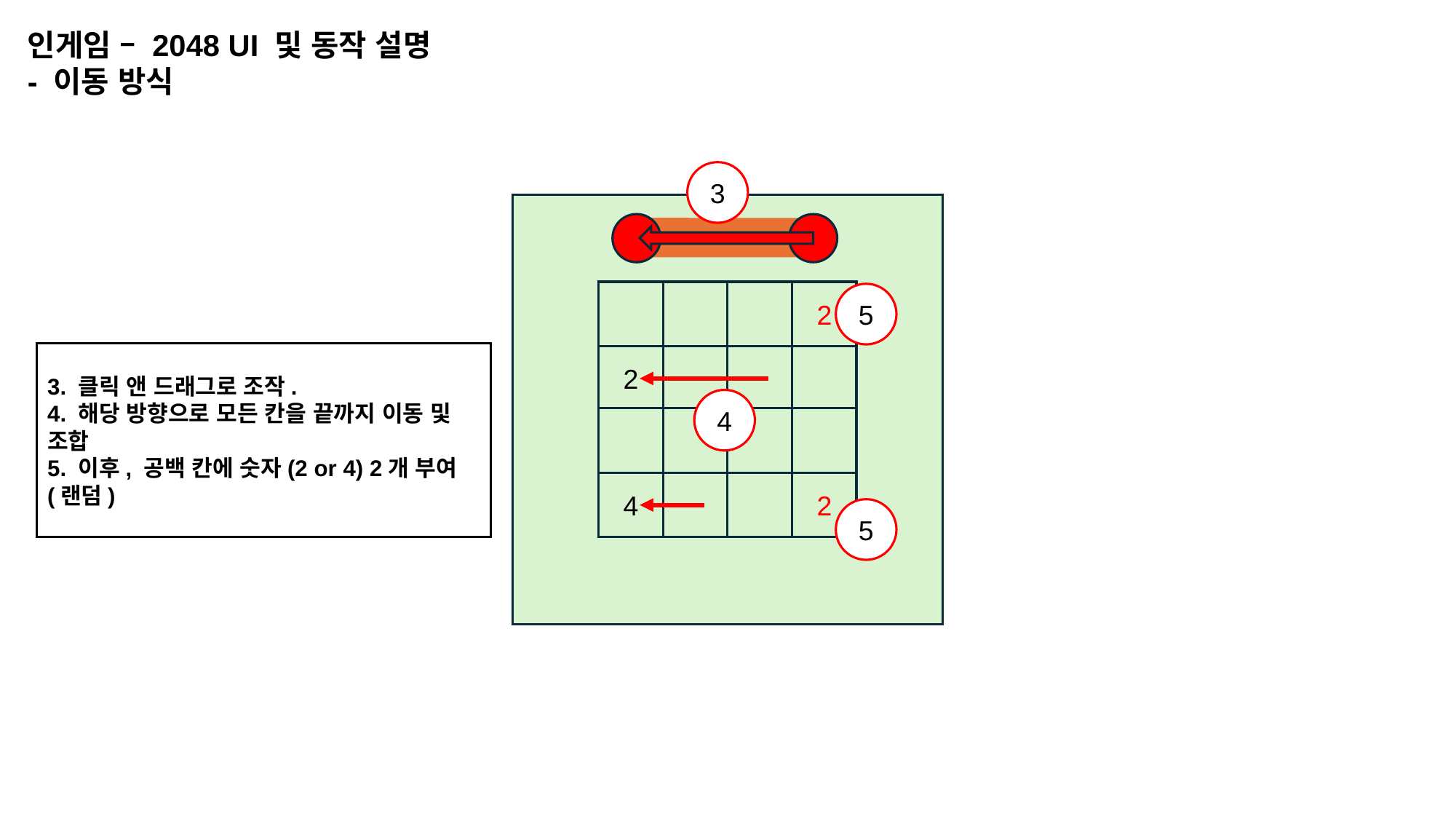

인게임 – 2048 UI 및 동작 설명
- 이동 방식
3

2
2

4

2
5
3. 클릭 앤 드래그로 조작.
4. 해당 방향으로 모든 칸을 끝까지 이동 및 조합
5. 이후, 공백 칸에 숫자(2 or 4) 2개 부여(랜덤)
4
5